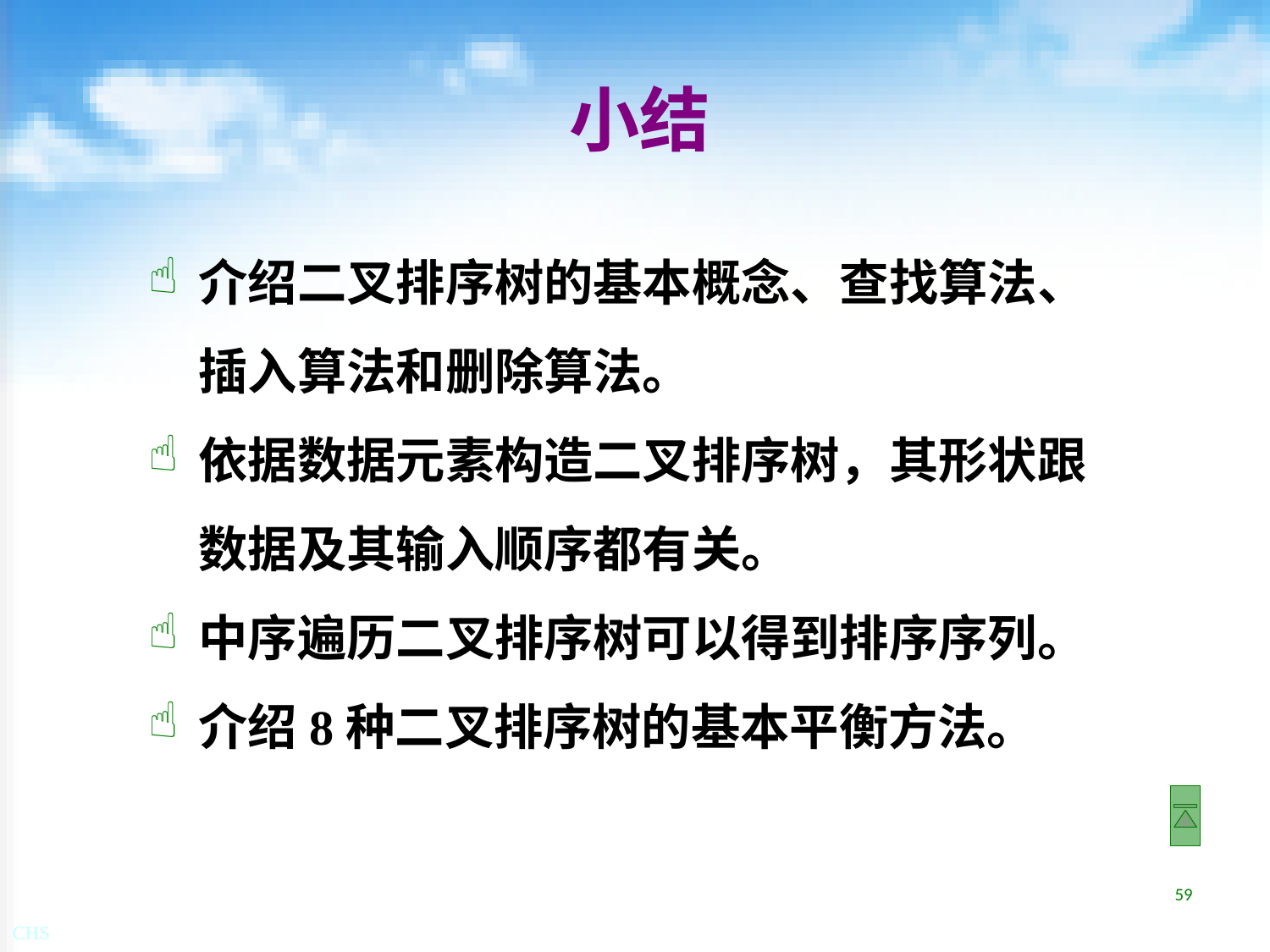

# 小结
介绍二叉排序树的基本概念、查找算法、插入算法和删除算法。
依据数据元素构造二叉排序树，其形状跟数据及其输入顺序都有关。
中序遍历二叉排序树可以得到排序序列。
介绍8种二叉排序树的基本平衡方法。

59